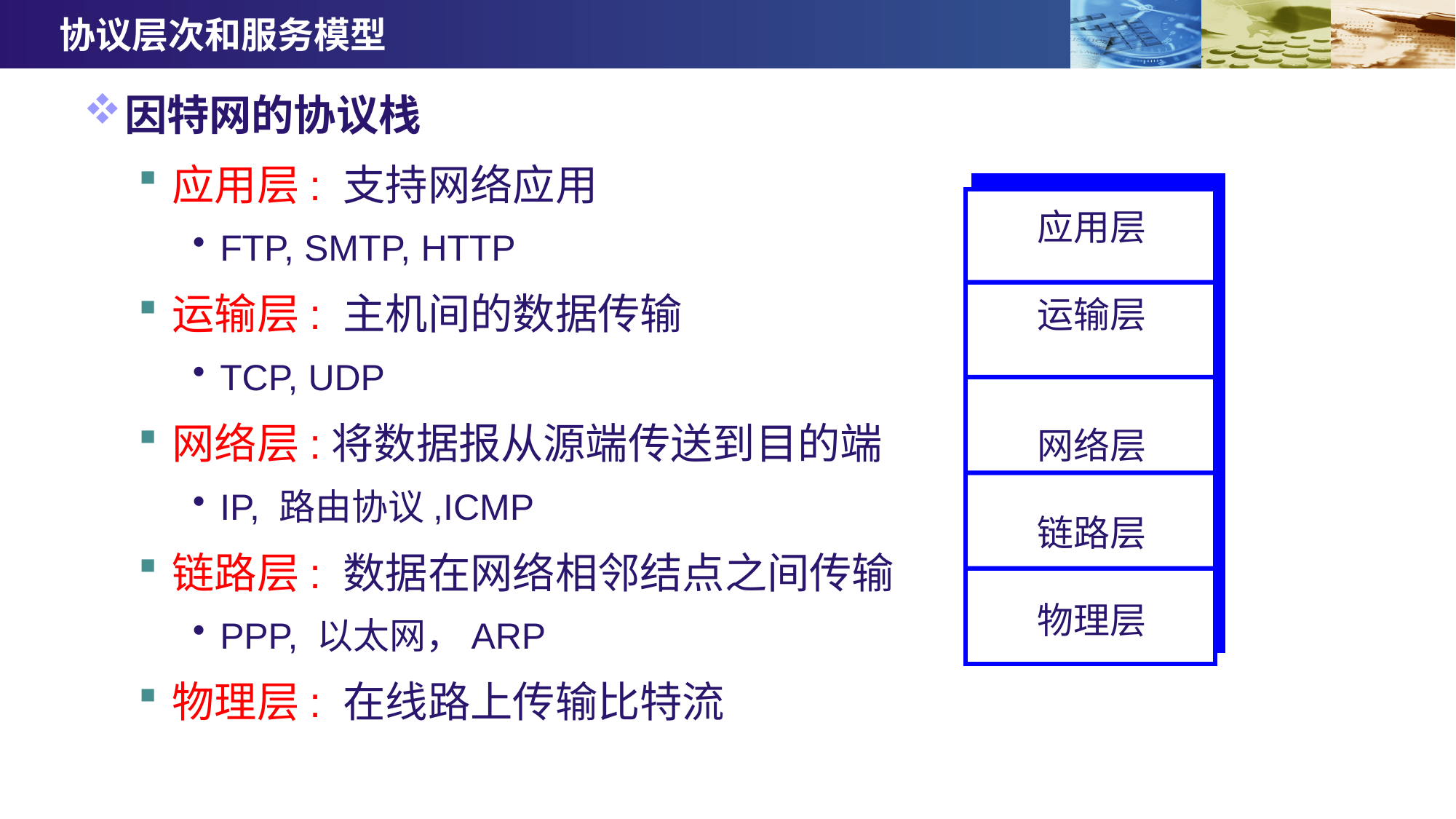

#
协议层次和服务模型
因特网的协议栈
应用层: 支持网络应用
FTP, SMTP, HTTP
运输层: 主机间的数据传输
TCP, UDP
网络层:将数据报从源端传送到目的端
IP, 路由协议,ICMP
链路层: 数据在网络相邻结点之间传输
PPP, 以太网，ARP
物理层: 在线路上传输比特流

应用层

运输层

网络层

链路层

物理层